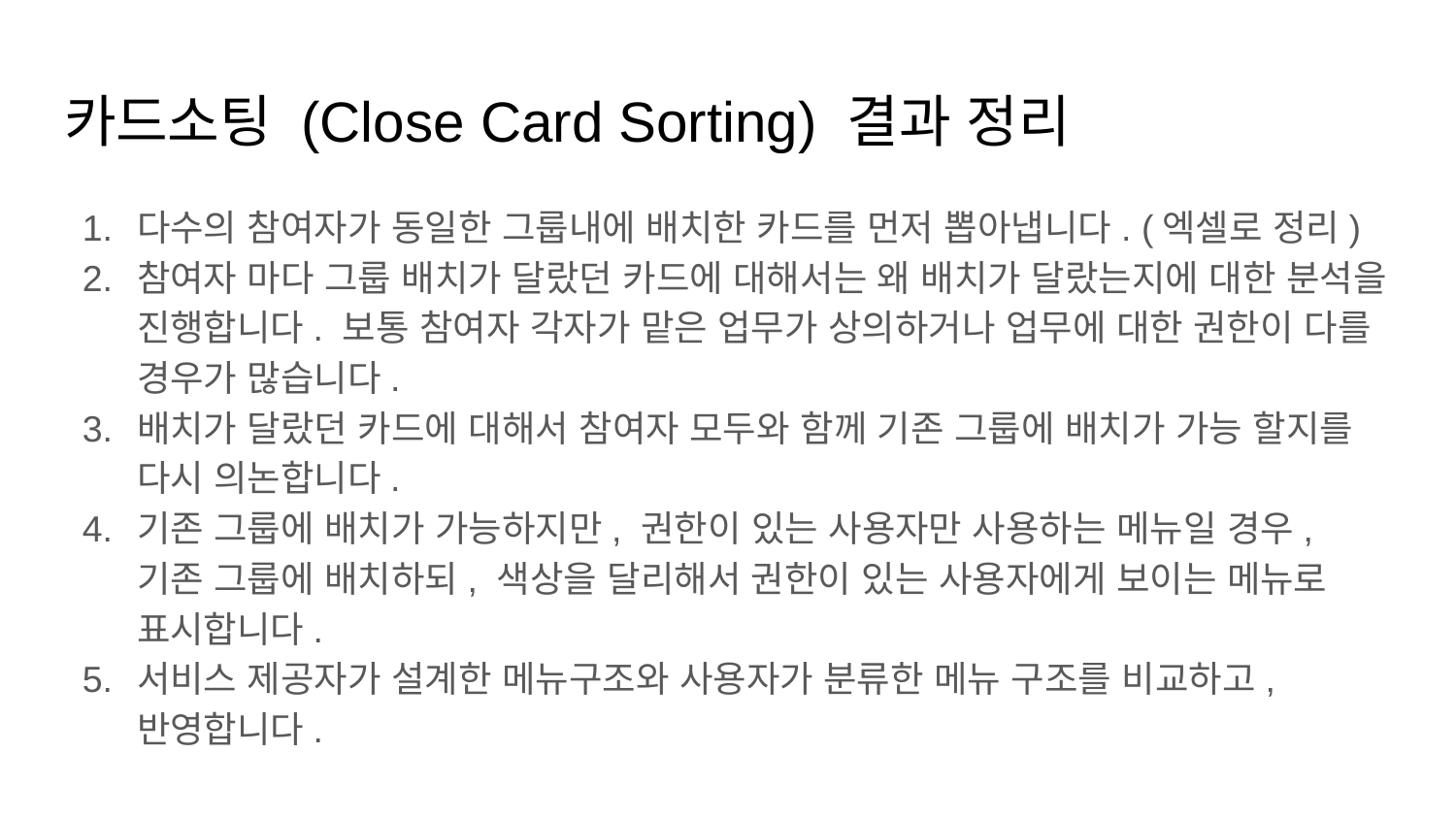

# 카드소팅 (Close Card Sorting) 결과 정리
다수의 참여자가 동일한 그룹내에 배치한 카드를 먼저 뽑아냅니다. (엑셀로 정리)
참여자 마다 그룹 배치가 달랐던 카드에 대해서는 왜 배치가 달랐는지에 대한 분석을 진행합니다. 보통 참여자 각자가 맡은 업무가 상의하거나 업무에 대한 권한이 다를 경우가 많습니다.
배치가 달랐던 카드에 대해서 참여자 모두와 함께 기존 그룹에 배치가 가능 할지를 다시 의논합니다.
기존 그룹에 배치가 가능하지만, 권한이 있는 사용자만 사용하는 메뉴일 경우, 기존 그룹에 배치하되, 색상을 달리해서 권한이 있는 사용자에게 보이는 메뉴로 표시합니다.
서비스 제공자가 설계한 메뉴구조와 사용자가 분류한 메뉴 구조를 비교하고, 반영합니다.